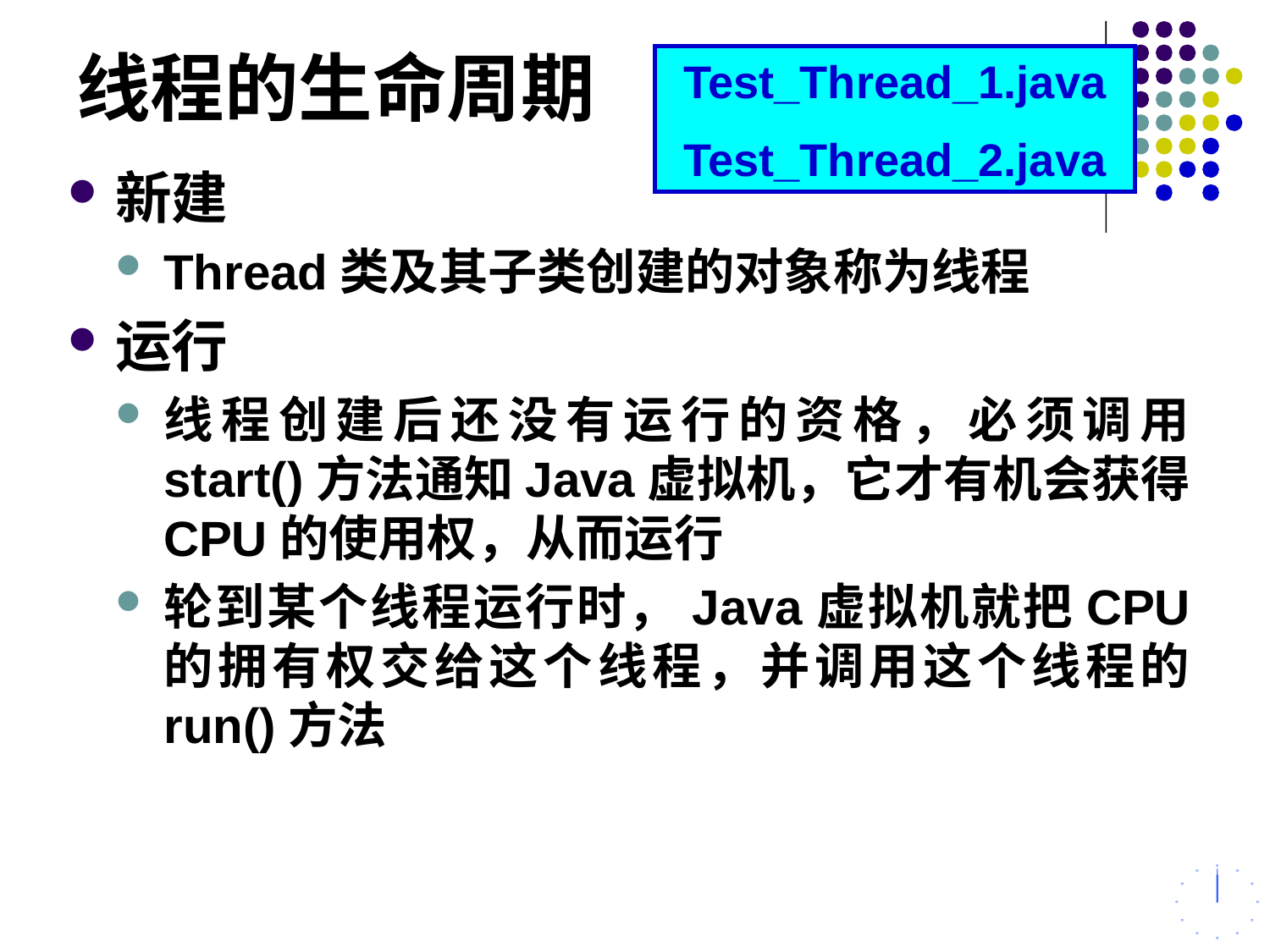

# 线程的生命周期
Test_Thread_1.java
Test_Thread_2.java
新建
Thread类及其子类创建的对象称为线程
运行
线程创建后还没有运行的资格，必须调用start()方法通知Java虚拟机，它才有机会获得CPU的使用权，从而运行
轮到某个线程运行时，Java虚拟机就把CPU的拥有权交给这个线程，并调用这个线程的run()方法